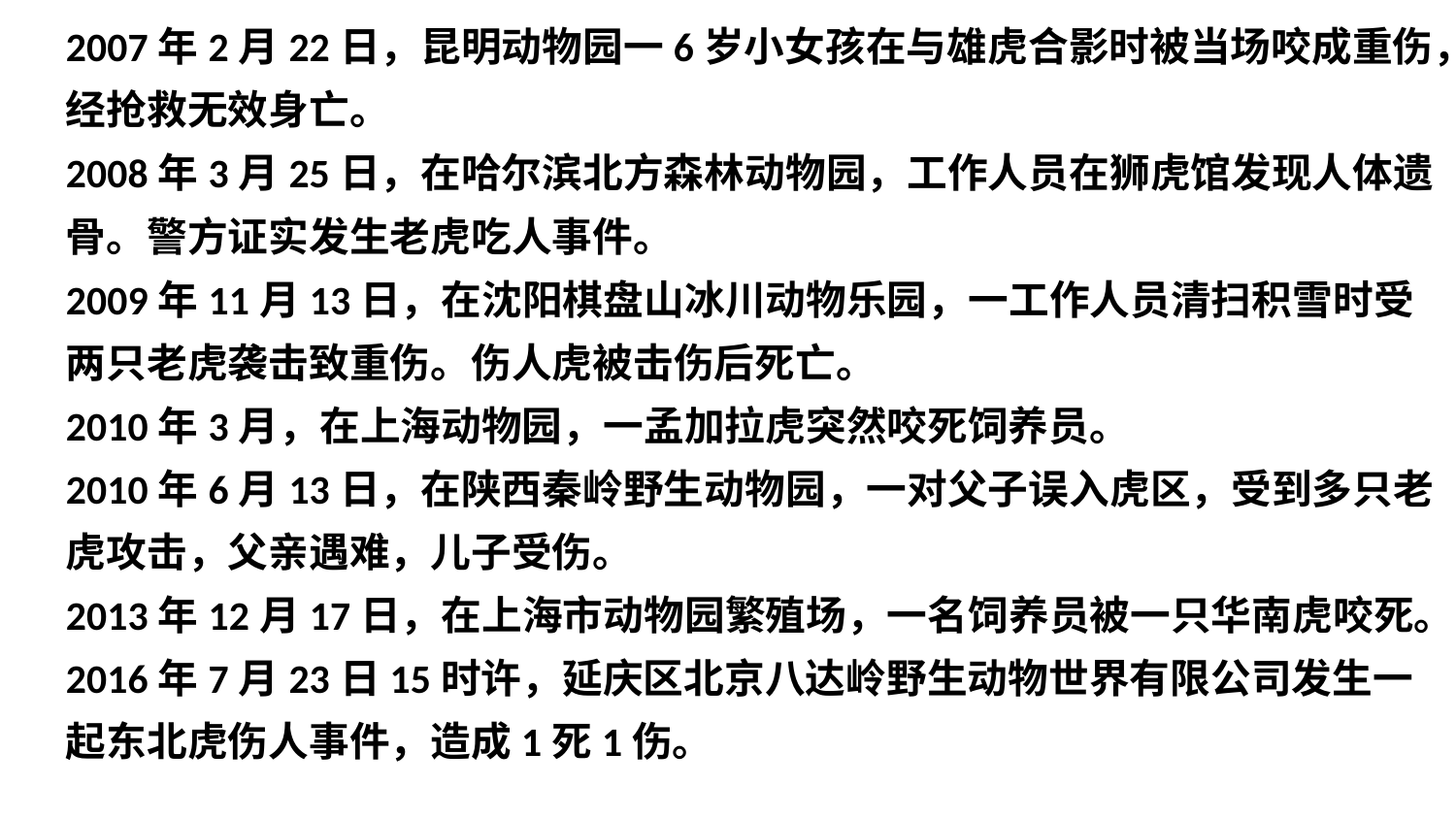

2007年2月22日，昆明动物园一6岁小女孩在与雄虎合影时被当场咬成重伤，经抢救无效身亡。
2008年3月25日，在哈尔滨北方森林动物园，工作人员在狮虎馆发现人体遗骨。警方证实发生老虎吃人事件。
2009年11月13日，在沈阳棋盘山冰川动物乐园，一工作人员清扫积雪时受两只老虎袭击致重伤。伤人虎被击伤后死亡。
2010年3月，在上海动物园，一孟加拉虎突然咬死饲养员。
2010年6月13日，在陕西秦岭野生动物园，一对父子误入虎区，受到多只老虎攻击，父亲遇难，儿子受伤。
2013年12月17日，在上海市动物园繁殖场，一名饲养员被一只华南虎咬死。
2016年7月23日15时许，延庆区北京八达岭野生动物世界有限公司发生一起东北虎伤人事件，造成1死1伤。